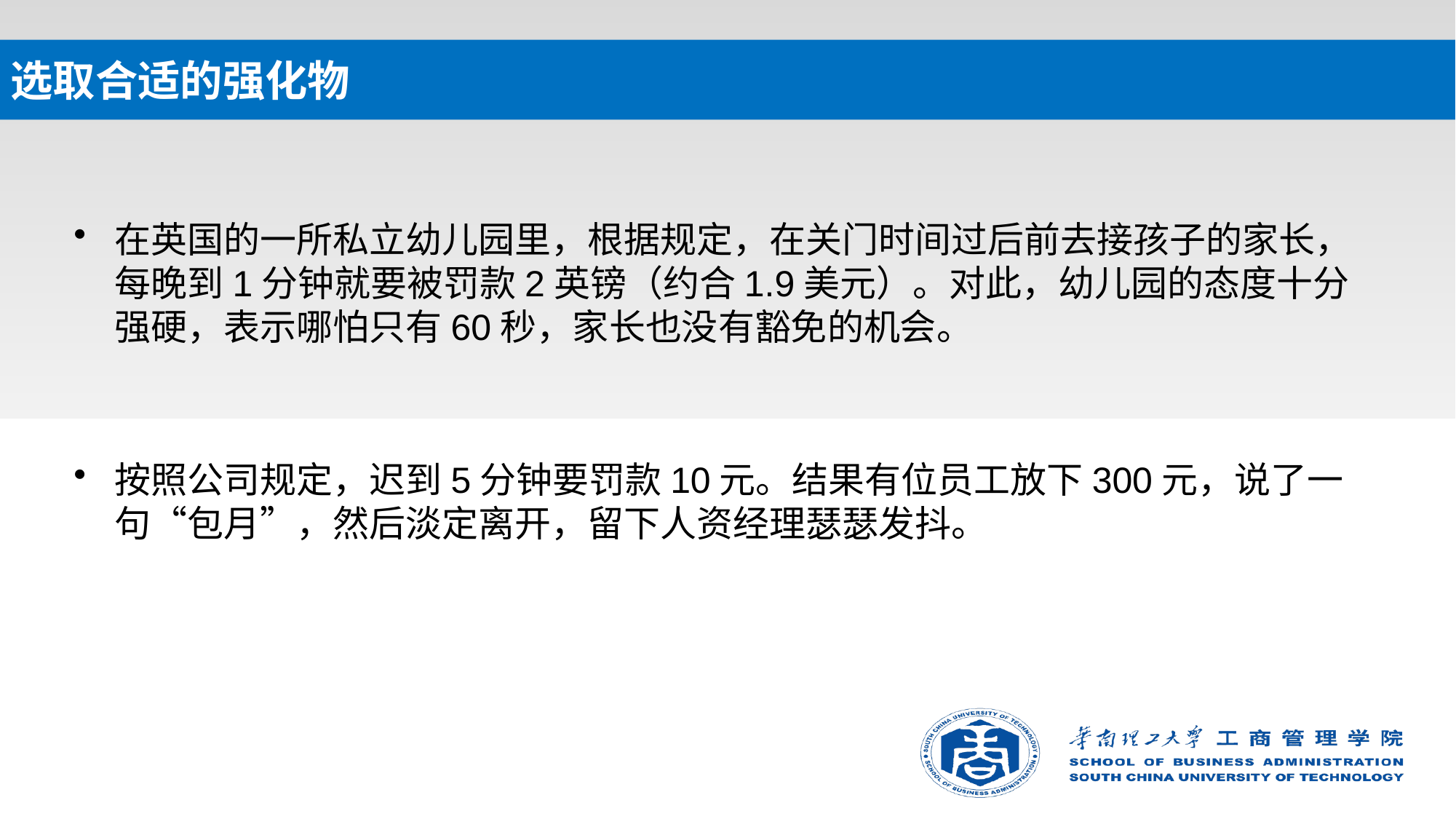

# 选取合适的强化物

在英国的一所私立幼儿园里，根据规定，在关门时间过后前去接孩子的家长，每晚到1分钟就要被罚款2英镑（约合1.9美元）。对此，幼儿园的态度十分强硬，表示哪怕只有60秒，家长也没有豁免的机会。

按照公司规定，迟到5分钟要罚款10元。结果有位员工放下300元，说了一句“包月”，然后淡定离开，留下人资经理瑟瑟发抖。